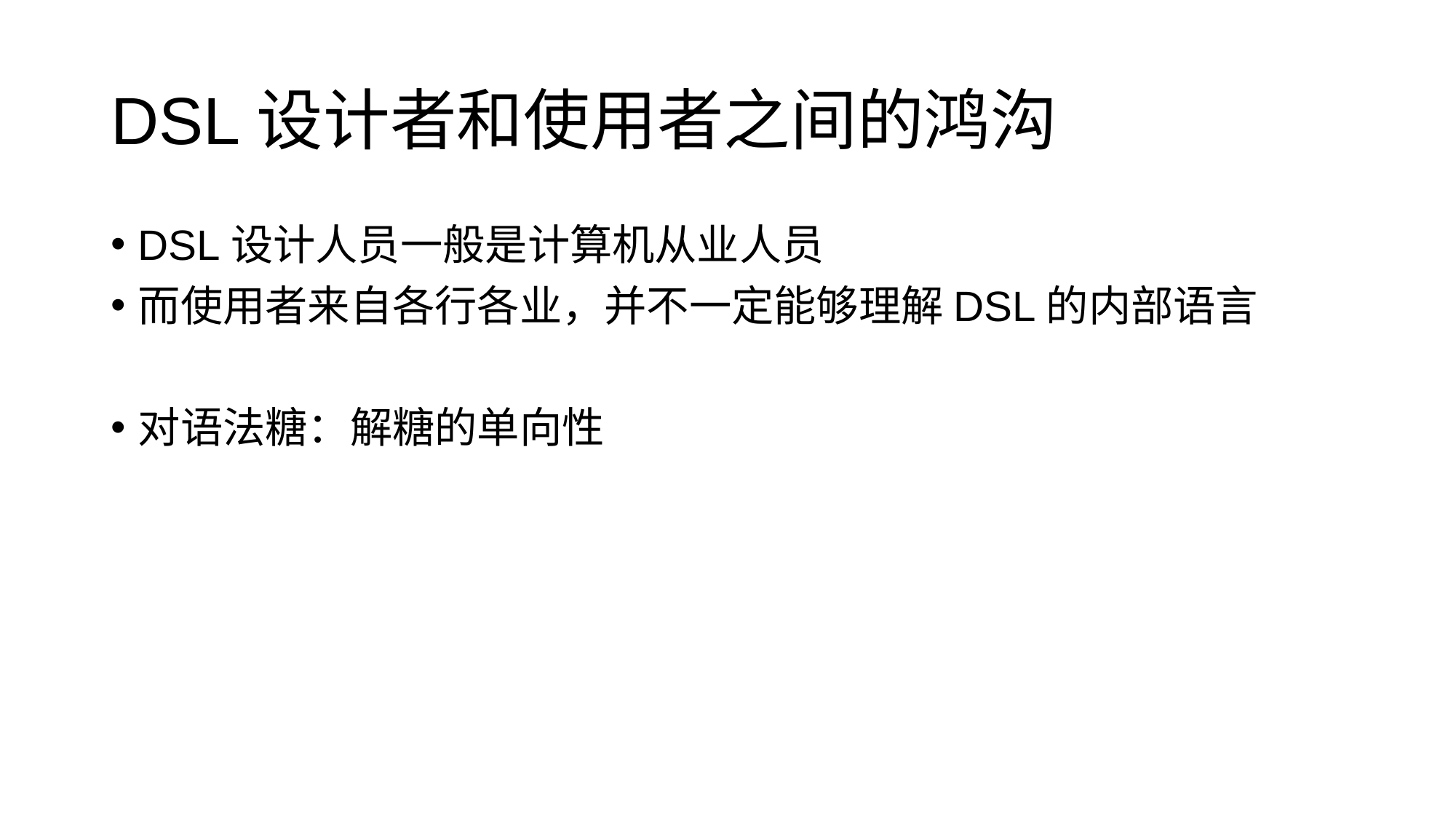

# DSL设计者和使用者之间的鸿沟
DSL设计人员一般是计算机从业人员
而使用者来自各行各业，并不一定能够理解DSL的内部语言

对语法糖：解糖的单向性